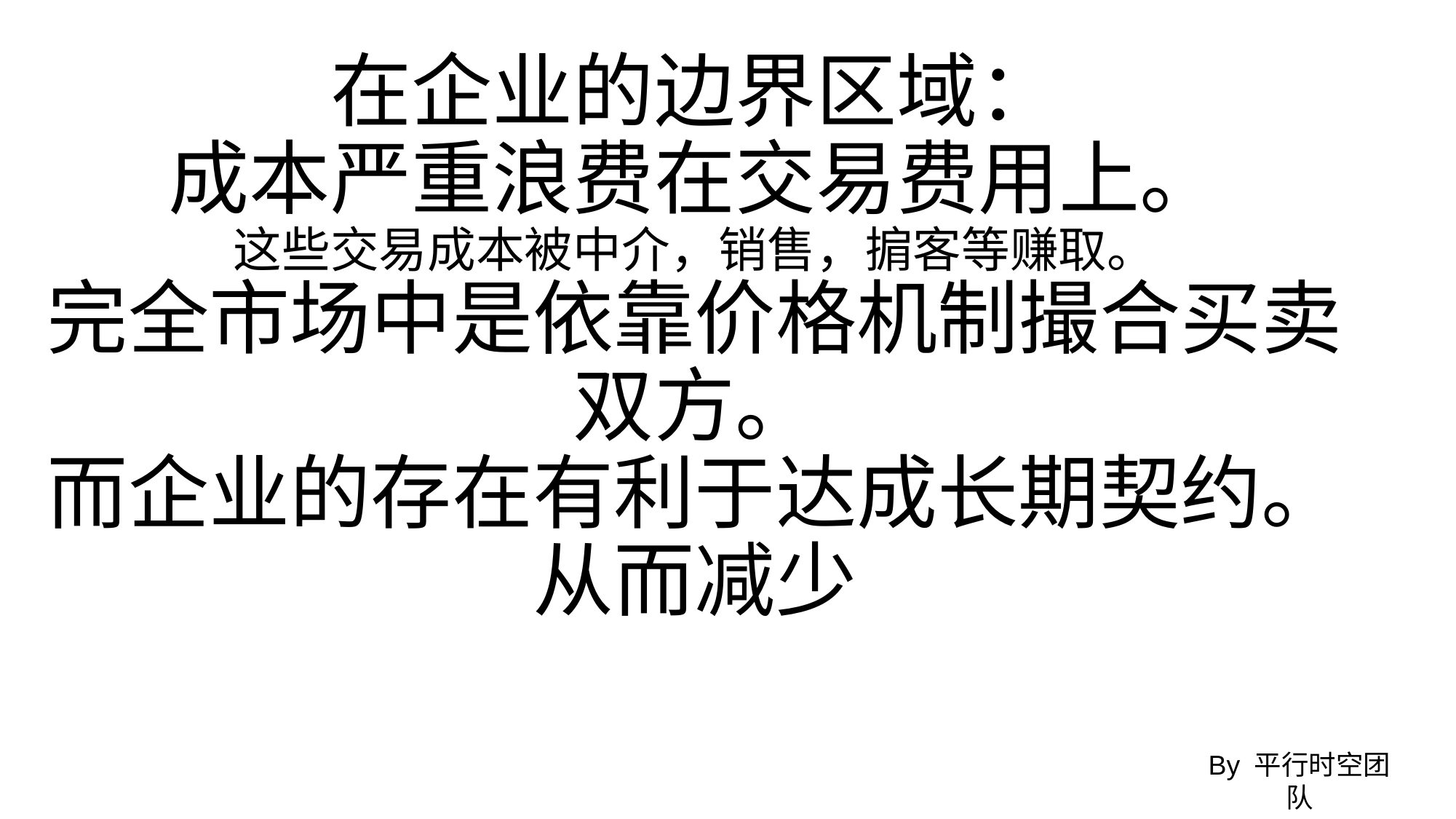

# 在企业的边界区域： 成本严重浪费在交易费用上。 这些交易成本被中介，销售，掮客等赚取。 完全市场中是依靠价格机制撮合买卖双方。 而企业的存在有利于达成长期契约。从而减少